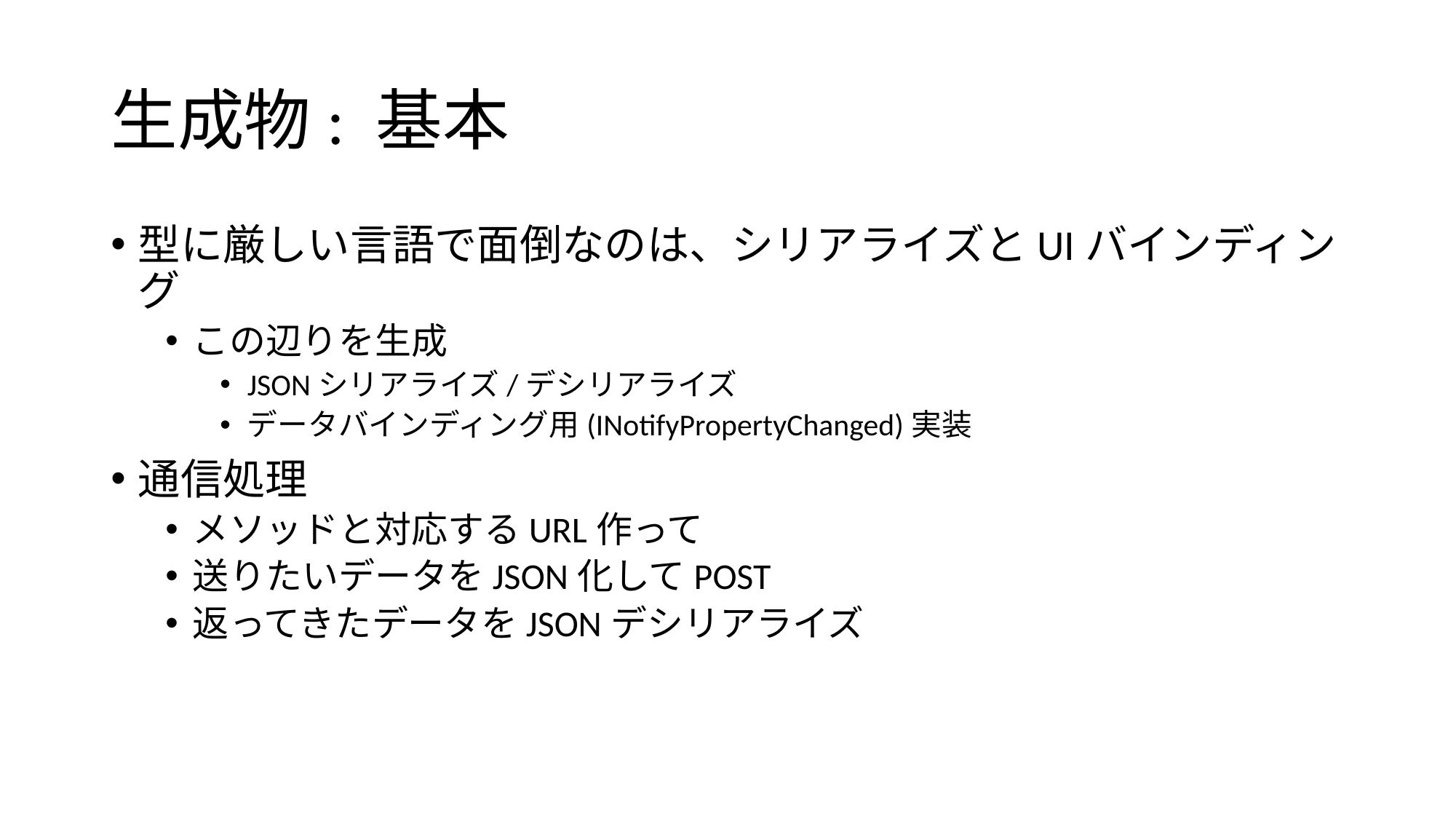

# 生成物: 基本
型に厳しい言語で面倒なのは、シリアライズとUIバインディング
この辺りを生成
JSONシリアライズ/デシリアライズ
データバインディング用(INotifyPropertyChanged)実装
通信処理
メソッドと対応するURL作って
送りたいデータをJSON化してPOST
返ってきたデータをJSONデシリアライズ